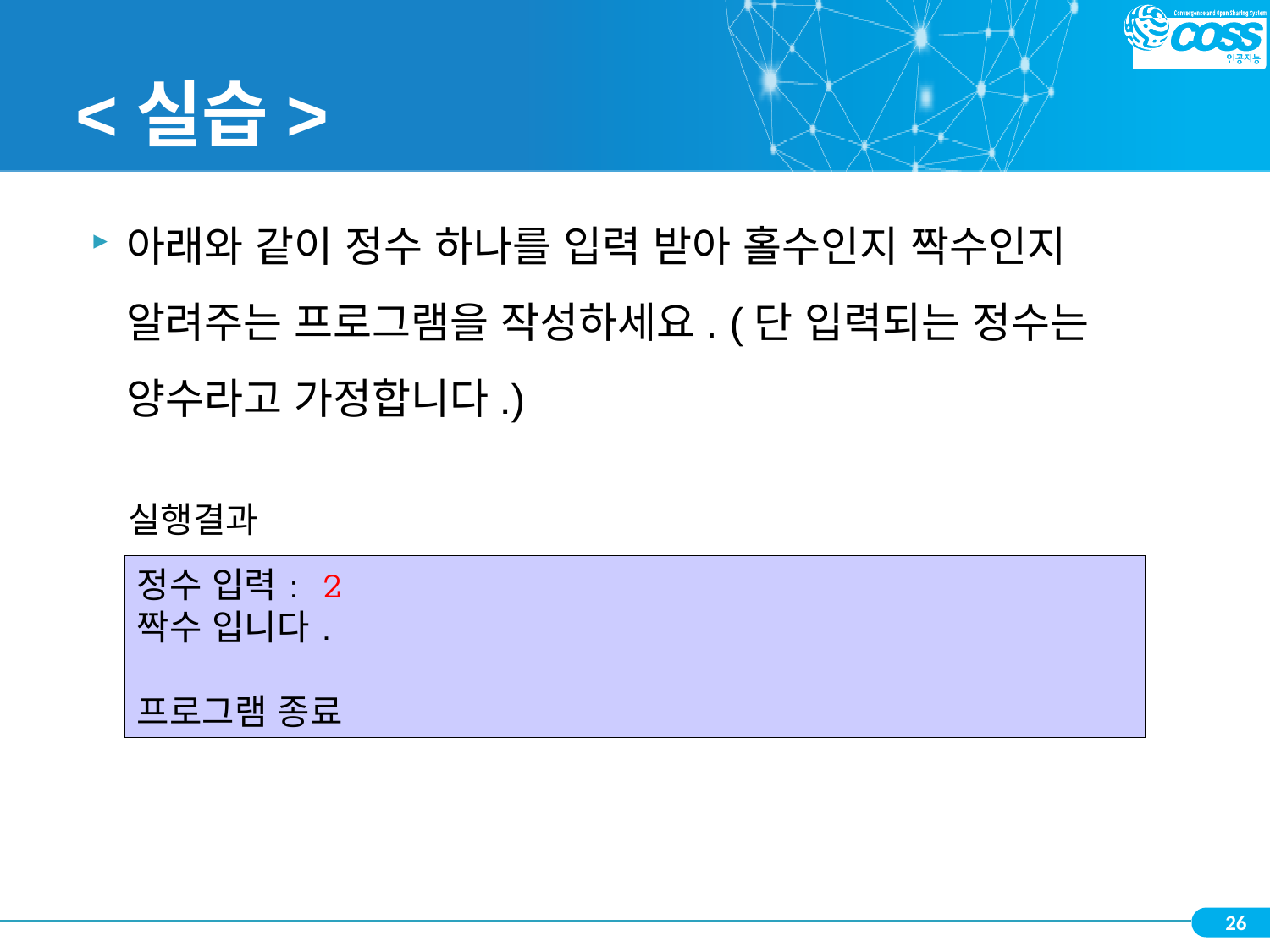

# <실습>
아래와 같이 정수 하나를 입력 받아 홀수인지 짝수인지 알려주는 프로그램을 작성하세요. (단 입력되는 정수는 양수라고 가정합니다.)

실행결과
정수 입력: 2
짝수 입니다.

프로그램 종료